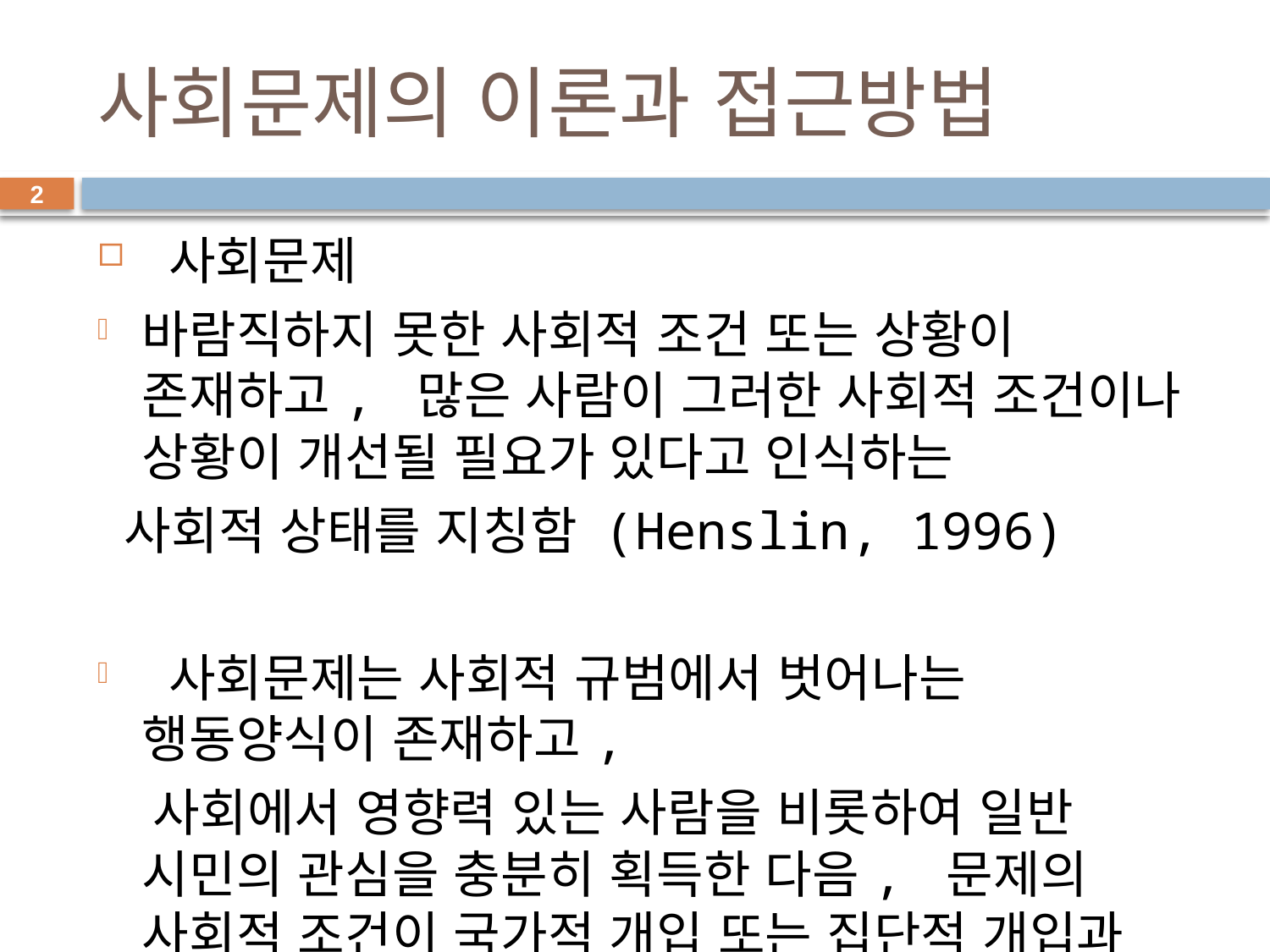

# 사회문제의 이론과 접근방법
2
 사회문제
바람직하지 못한 사회적 조건 또는 상황이 존재하고, 많은 사람이 그러한 사회적 조건이나 상황이 개선될 필요가 있다고 인식하는
 사회적 상태를 지칭함 (Henslin, 1996)

 사회문제는 사회적 규범에서 벗어나는 행동양식이 존재하고,
   사회에서 영향력 있는 사람을 비롯하여 일반 시민의 관심을 충분히 획득한 다음, 문제의 사회적 조건이 국가적 개입 또는 집단적 개입과 조치에 의해 개선될 필요성이 인정되는 사회적 상황을 지칭함.